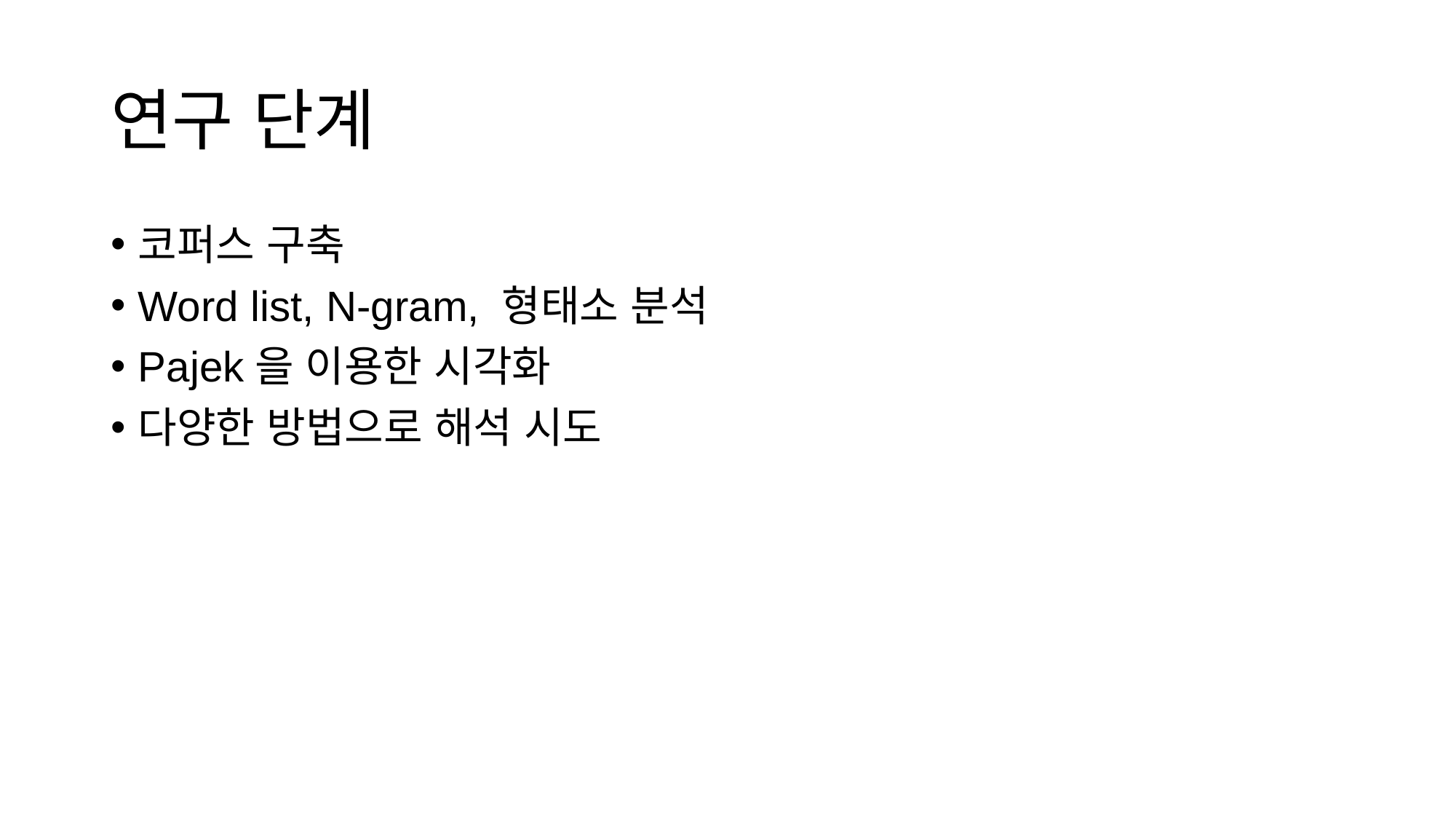

# 연구 단계
코퍼스 구축
Word list, N-gram, 형태소 분석
Pajek을 이용한 시각화
다양한 방법으로 해석 시도